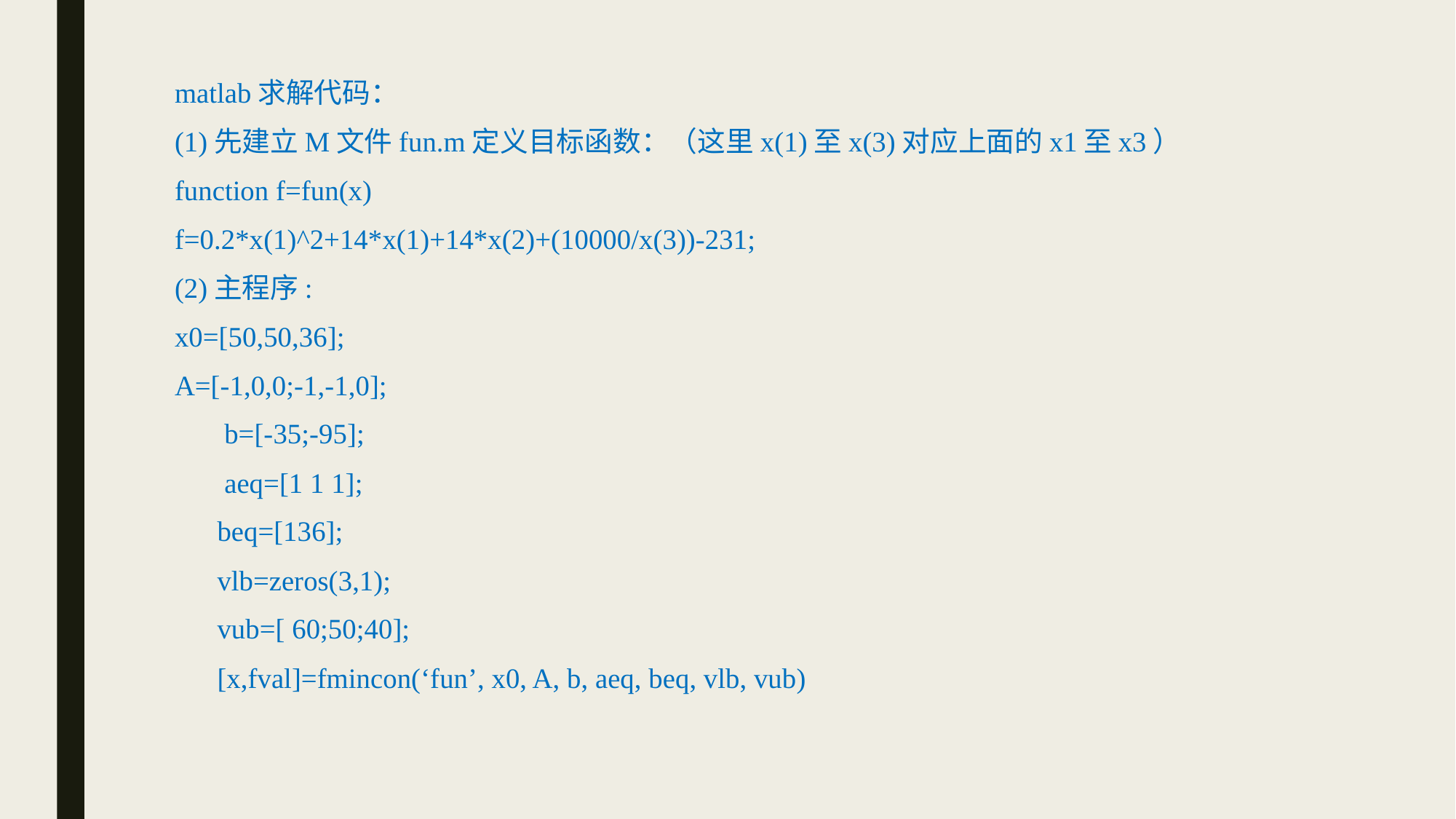

matlab求解代码：
(1)先建立M文件fun.m定义目标函数：（这里x(1)至x(3)对应上面的x1至x3）
function f=fun(x)
f=0.2*x(1)^2+14*x(1)+14*x(2)+(10000/x(3))-231;
(2)主程序:
x0=[50,50,36];
A=[-1,0,0;-1,-1,0];
       b=[-35;-95];
       aeq=[1 1 1];
      beq=[136];
      vlb=zeros(3,1);
      vub=[ 60;50;40];
      [x,fval]=fmincon(‘fun’, x0, A, b, aeq, beq, vlb, vub)